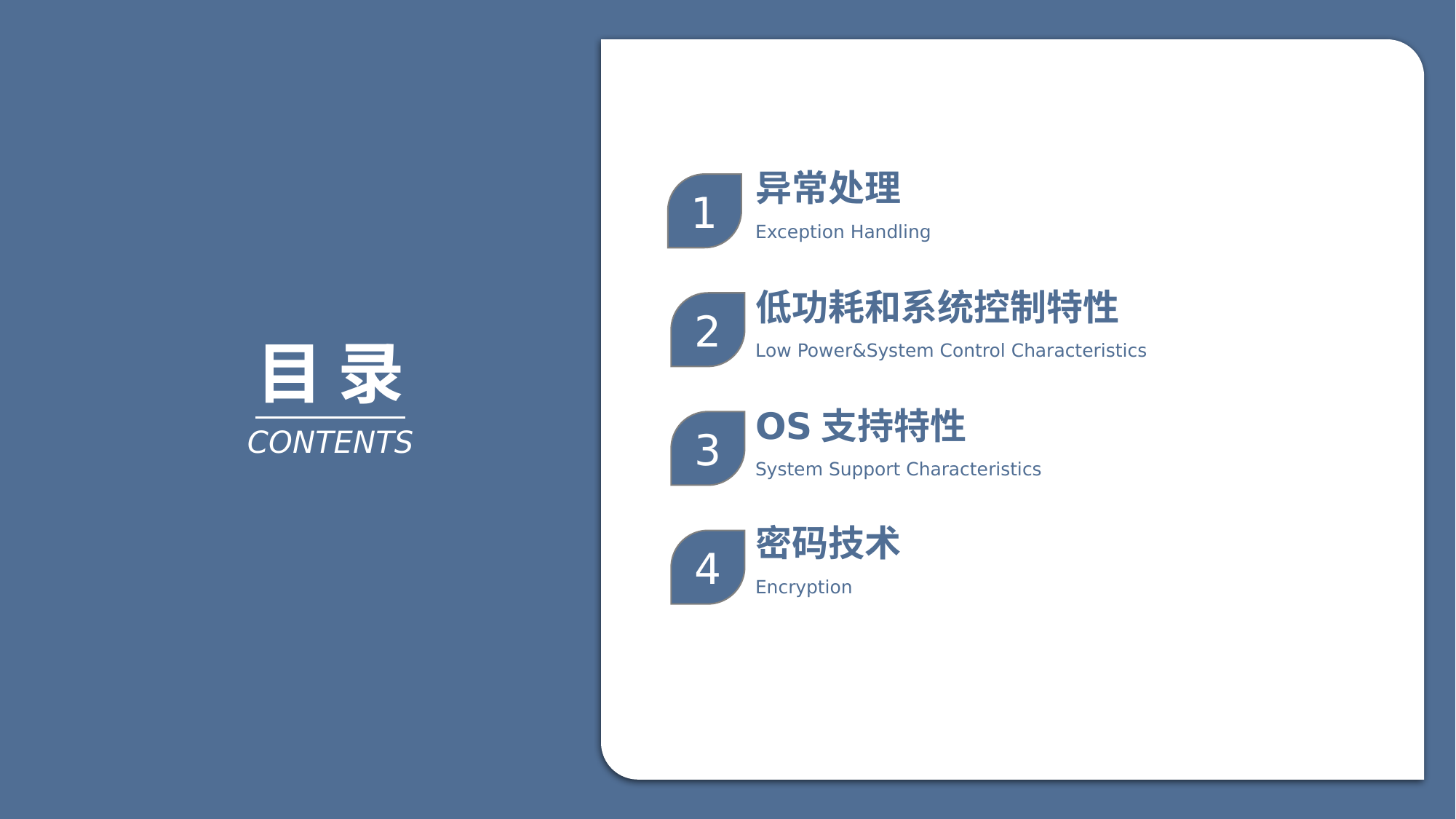

异常处理
Exception Handling
1
低功耗和系统控制特性

Low Power&System Control Characteristics

2
目 录
OS支持特性
System Support Characteristics
3
CONTENTS
密码技术
Encryption
4